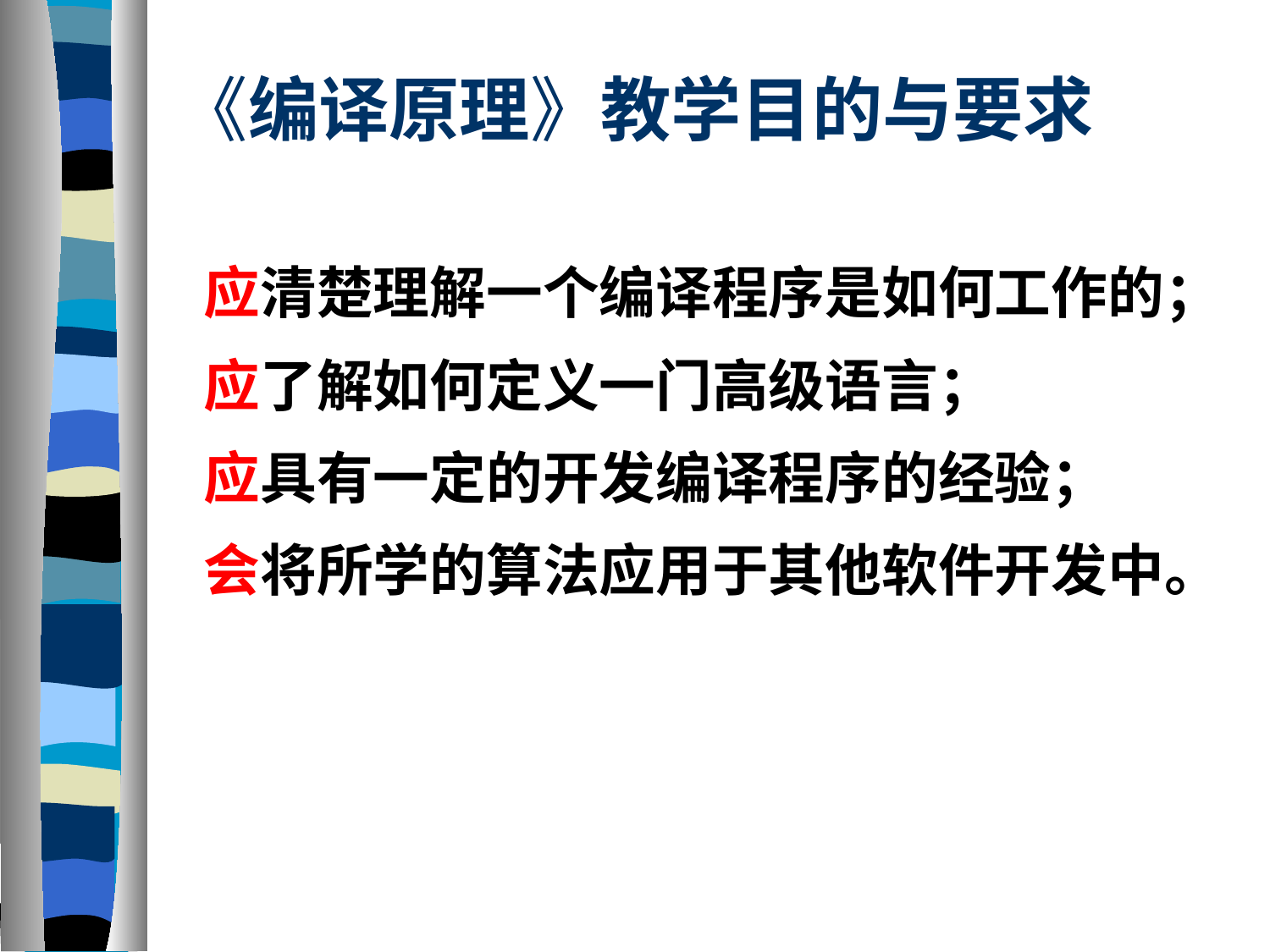

# 《编译原理》教学目的与要求

   应清楚理解一个编译程序是如何工作的；
   应了解如何定义一门高级语言；
   应具有一定的开发编译程序的经验；
   会将所学的算法应用于其他软件开发中。